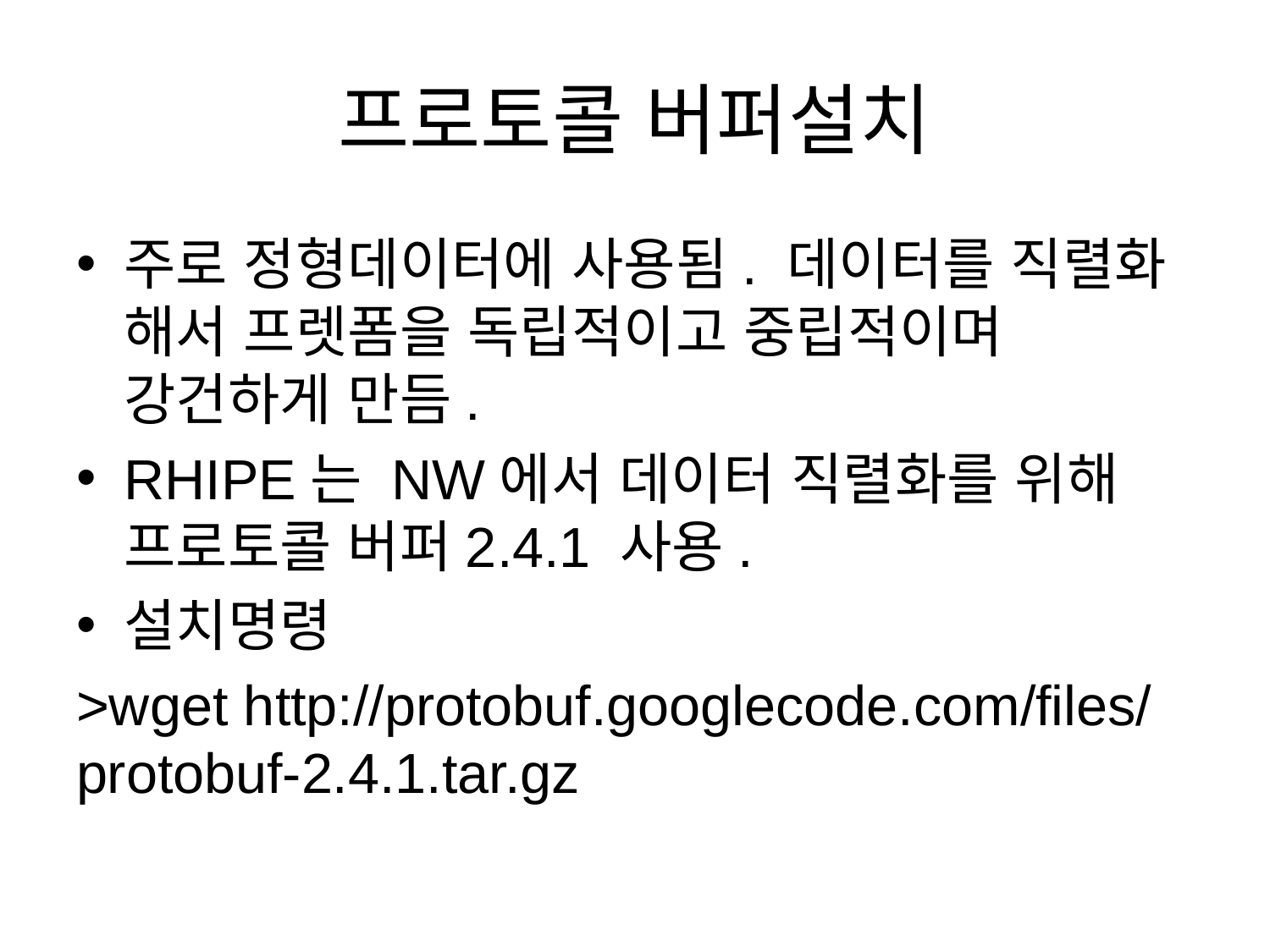

# 프로토콜 버퍼설치
주로 정형데이터에 사용됨. 데이터를 직렬화 해서 프렛폼을 독립적이고 중립적이며 강건하게 만듬.
RHIPE는 NW에서 데이터 직렬화를 위해 프로토콜 버퍼2.4.1 사용.
설치명령
>wget http://protobuf.googlecode.com/files/protobuf-2.4.1.tar.gz